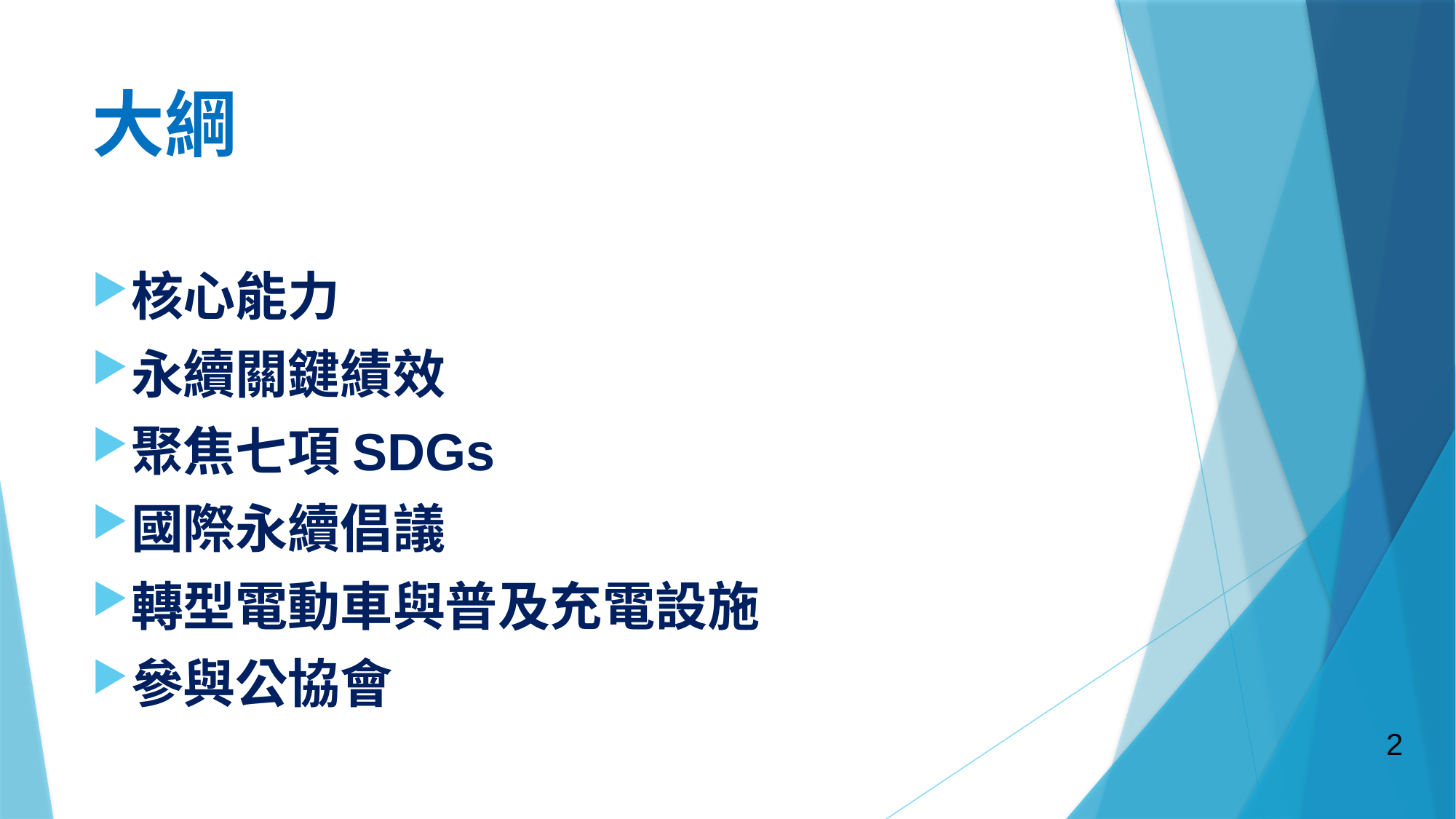

# 大綱
核心能力
永續關鍵績效
聚焦七項SDGs
國際永續倡議
轉型電動車與普及充電設施
參與公協會

2